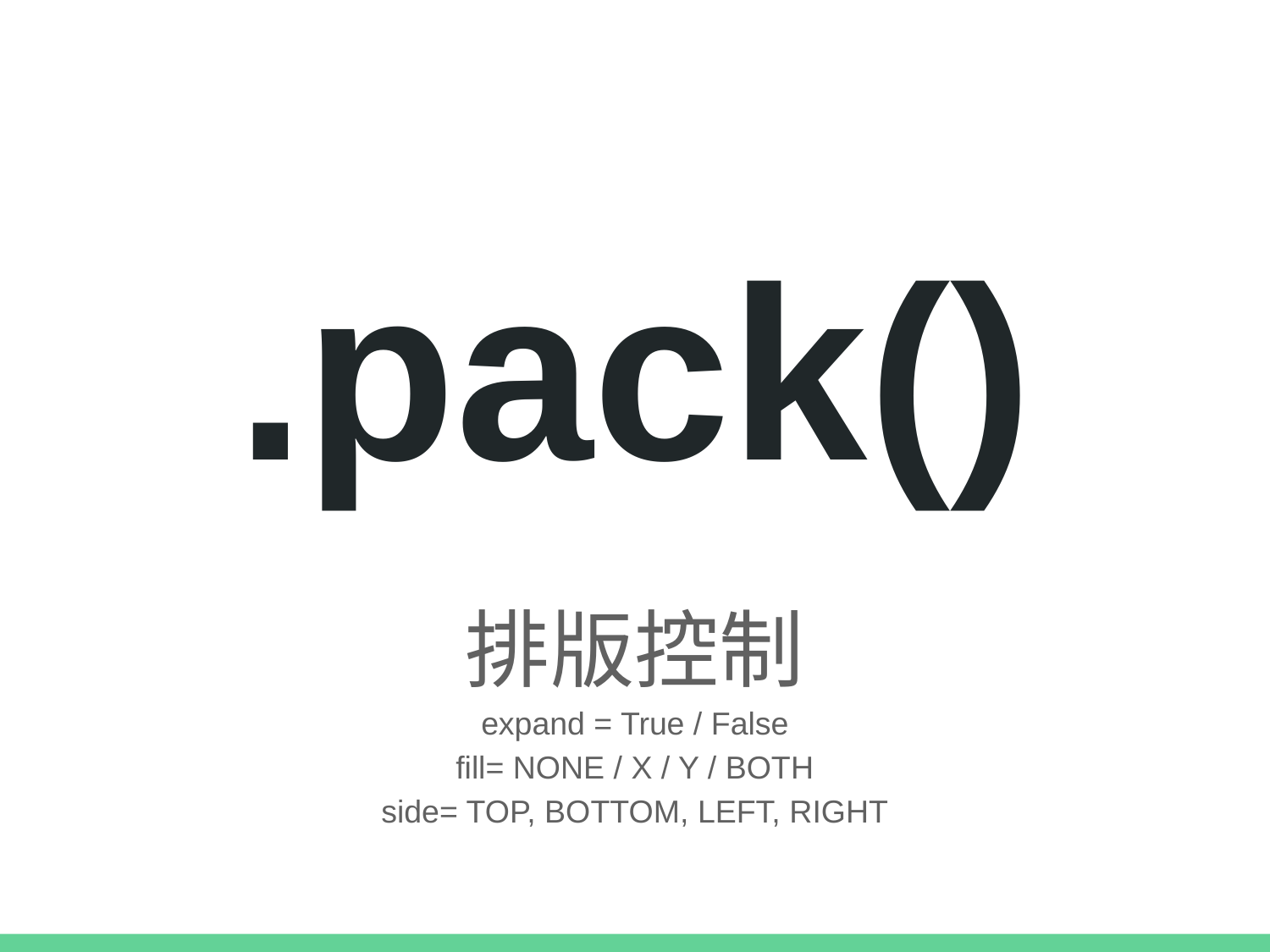

# .pack()
排版控制
expand = True / False
fill= NONE / X / Y / BOTH
side= TOP, BOTTOM, LEFT, RIGHT